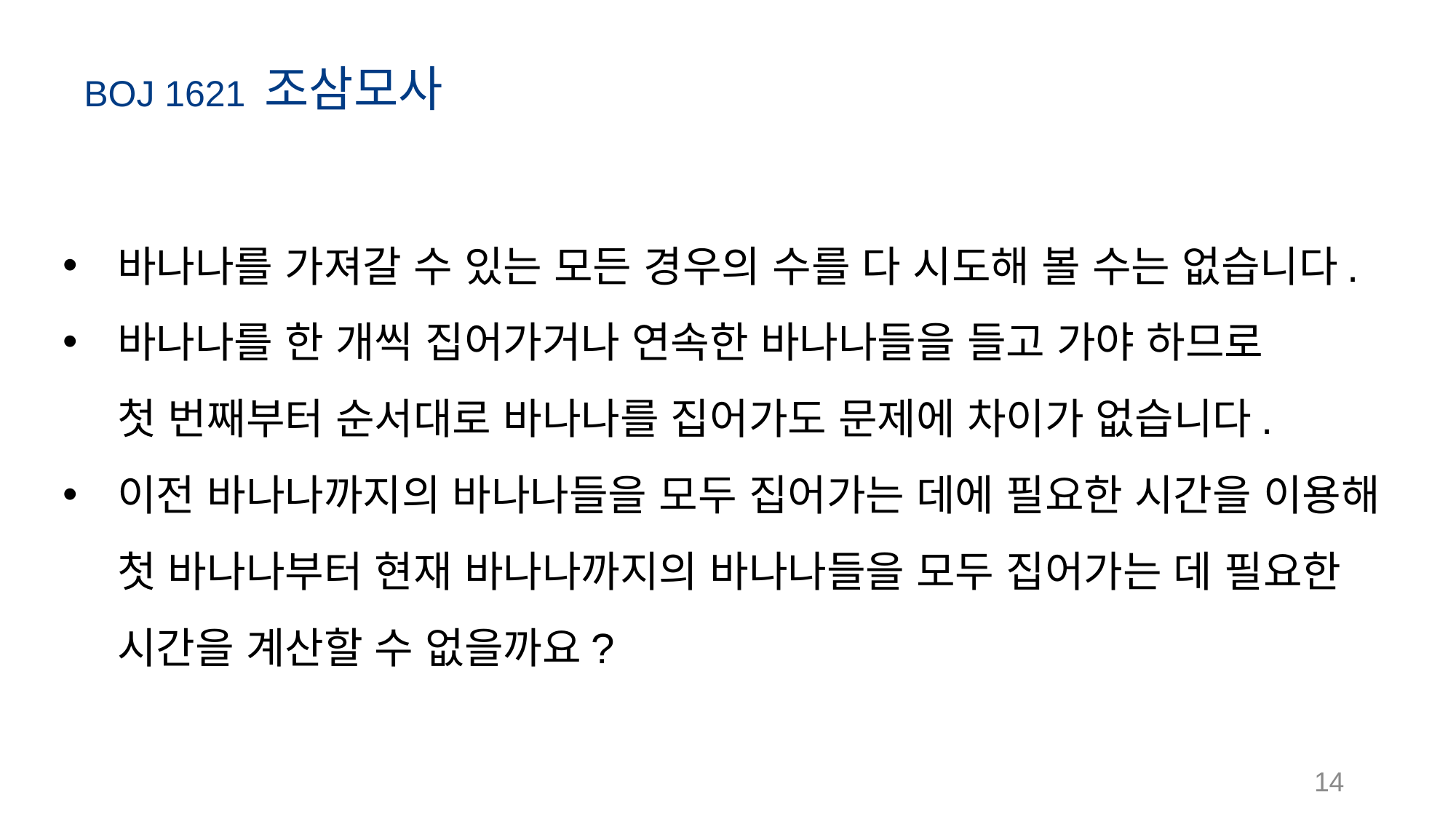

BOJ 1621 조삼모사
바나나를 가져갈 수 있는 모든 경우의 수를 다 시도해 볼 수는 없습니다.
바나나를 한 개씩 집어가거나 연속한 바나나들을 들고 가야 하므로
첫 번째부터 순서대로 바나나를 집어가도 문제에 차이가 없습니다.
이전 바나나까지의 바나나들을 모두 집어가는 데에 필요한 시간을 이용해
첫 바나나부터 현재 바나나까지의 바나나들을 모두 집어가는 데 필요한
시간을 계산할 수 없을까요?
14